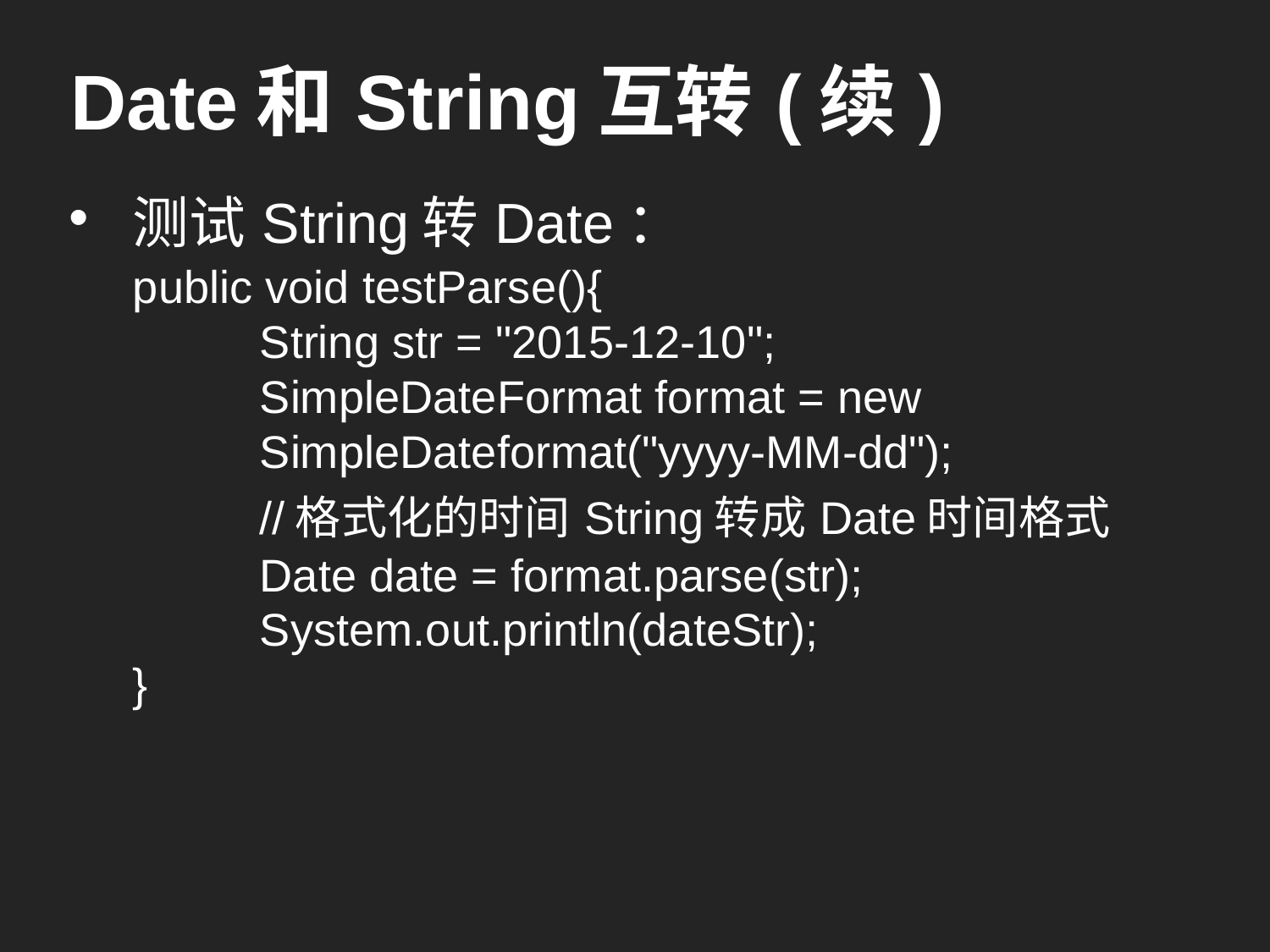

# Date和String互转(续)
测试String转Date：
public void testParse(){
	String str = "2015-12-10";
	SimpleDateFormat format = new
	SimpleDateformat("yyyy-MM-dd");
	//格式化的时间String转成Date时间格式
	Date date = format.parse(str);
	System.out.println(dateStr);
}